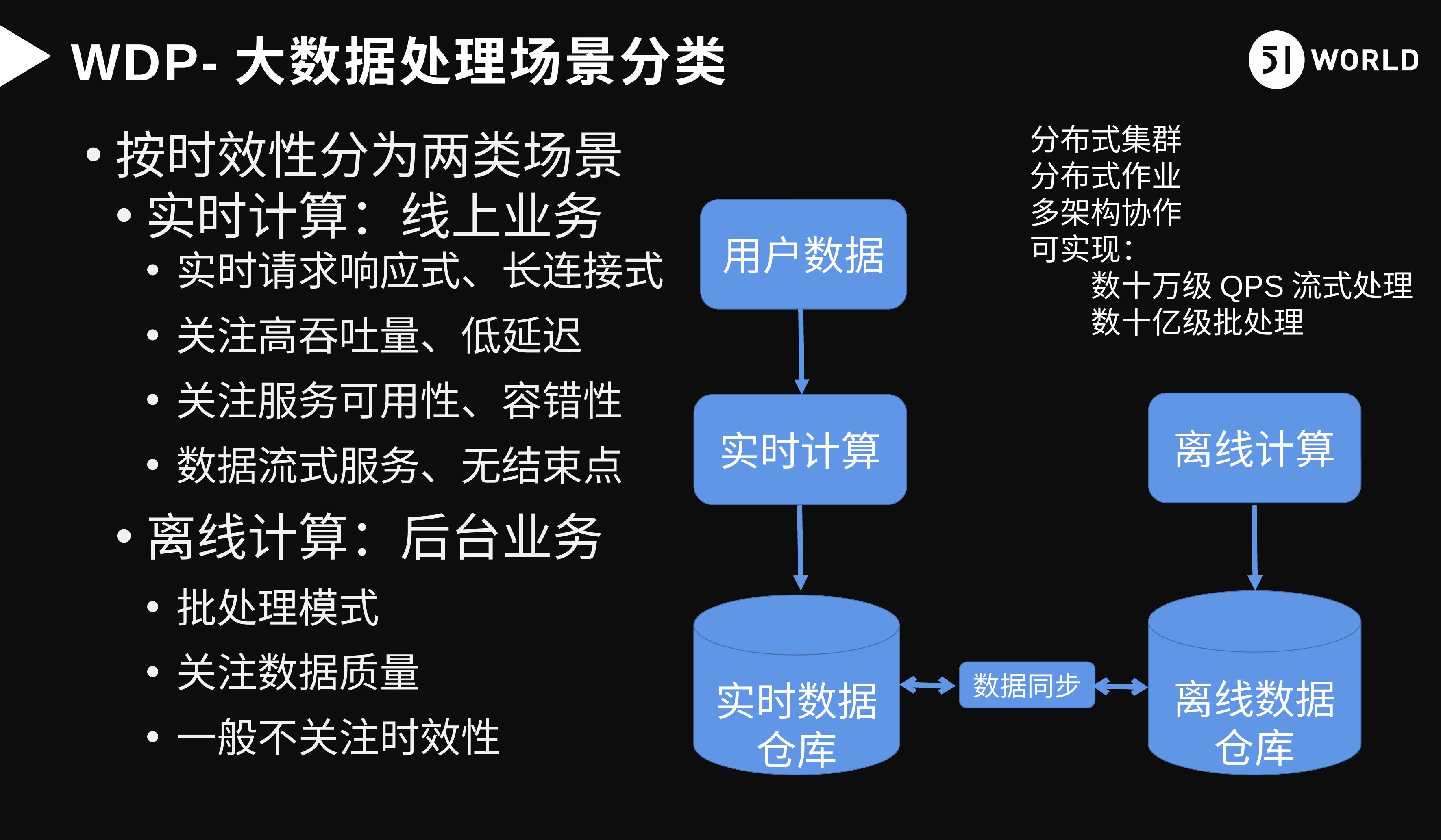

WDP-大数据处理场景分类
分布式集群
分布式作业
多架构协作
可实现：
	数十万级QPS流式处理
	数十亿级批处理
按时效性分为两类场景
实时计算：线上业务
实时请求响应式、长连接式

关注高吞吐量、低延迟

关注服务可用性、容错性

数据流式服务、无结束点

离线计算：后台业务

批处理模式

关注数据质量

一般不关注时效性

用户数据
离线计算
实时计算

离线数据仓库

实时数据仓库
数据同步